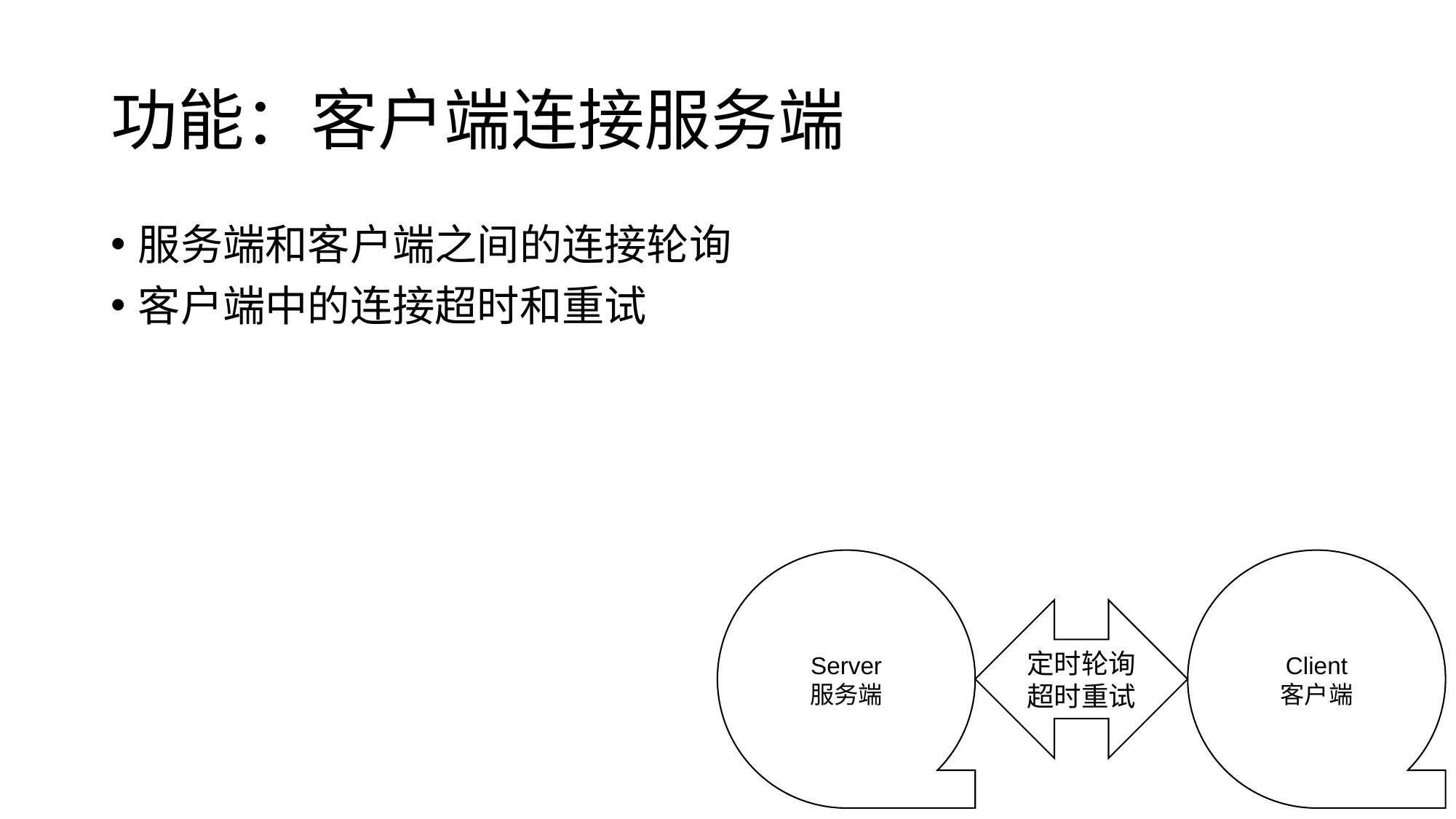

# 功能：客户端连接服务端
服务端和客户端之间的连接轮询
客户端中的连接超时和重试
Server
服务端
Client
客户端
定时轮询
超时重试